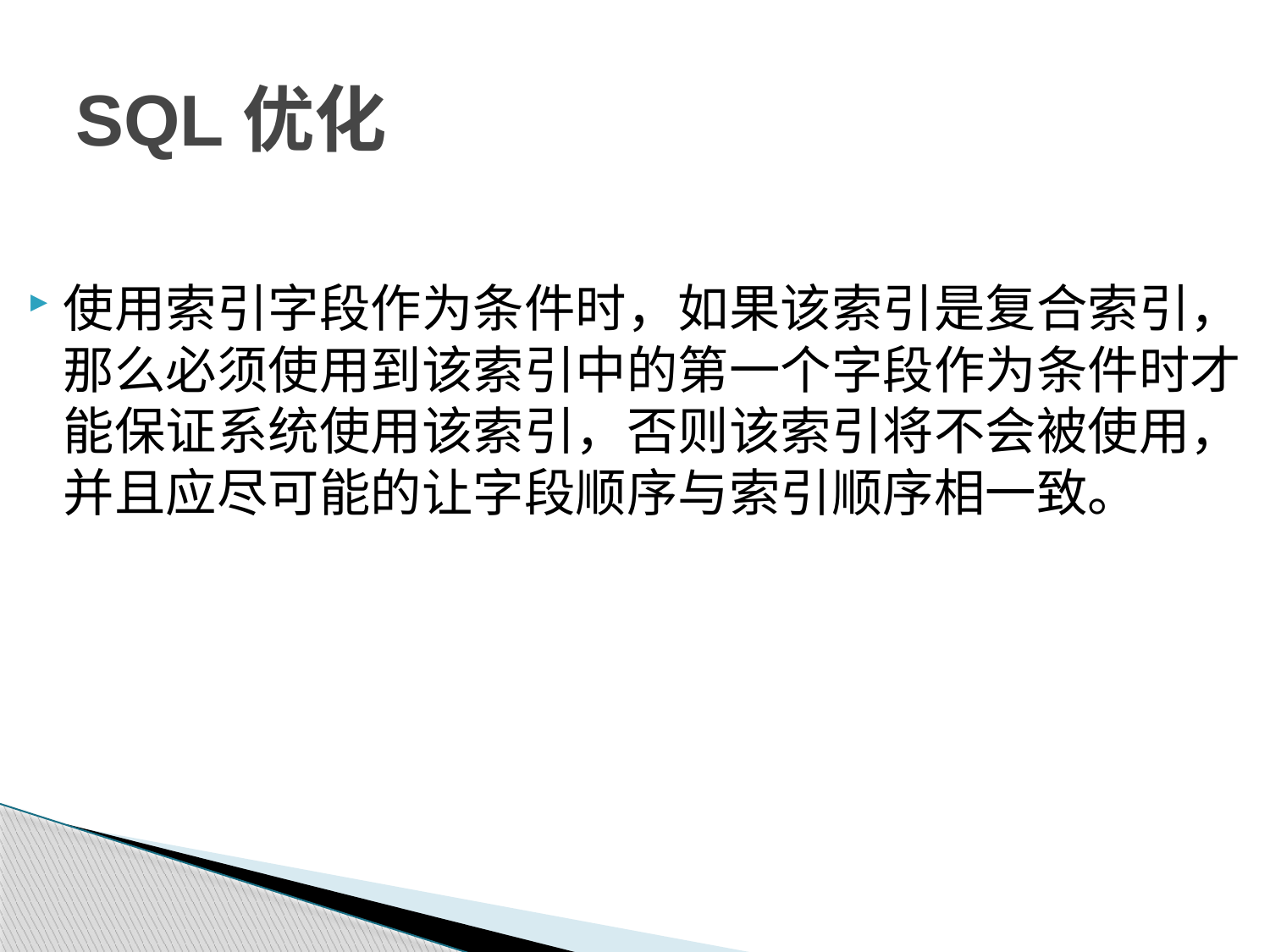

# SQL优化

使用索引字段作为条件时，如果该索引是复合索引，那么必须使用到该索引中的第一个字段作为条件时才能保证系统使用该索引，否则该索引将不会被使用，并且应尽可能的让字段顺序与索引顺序相一致。